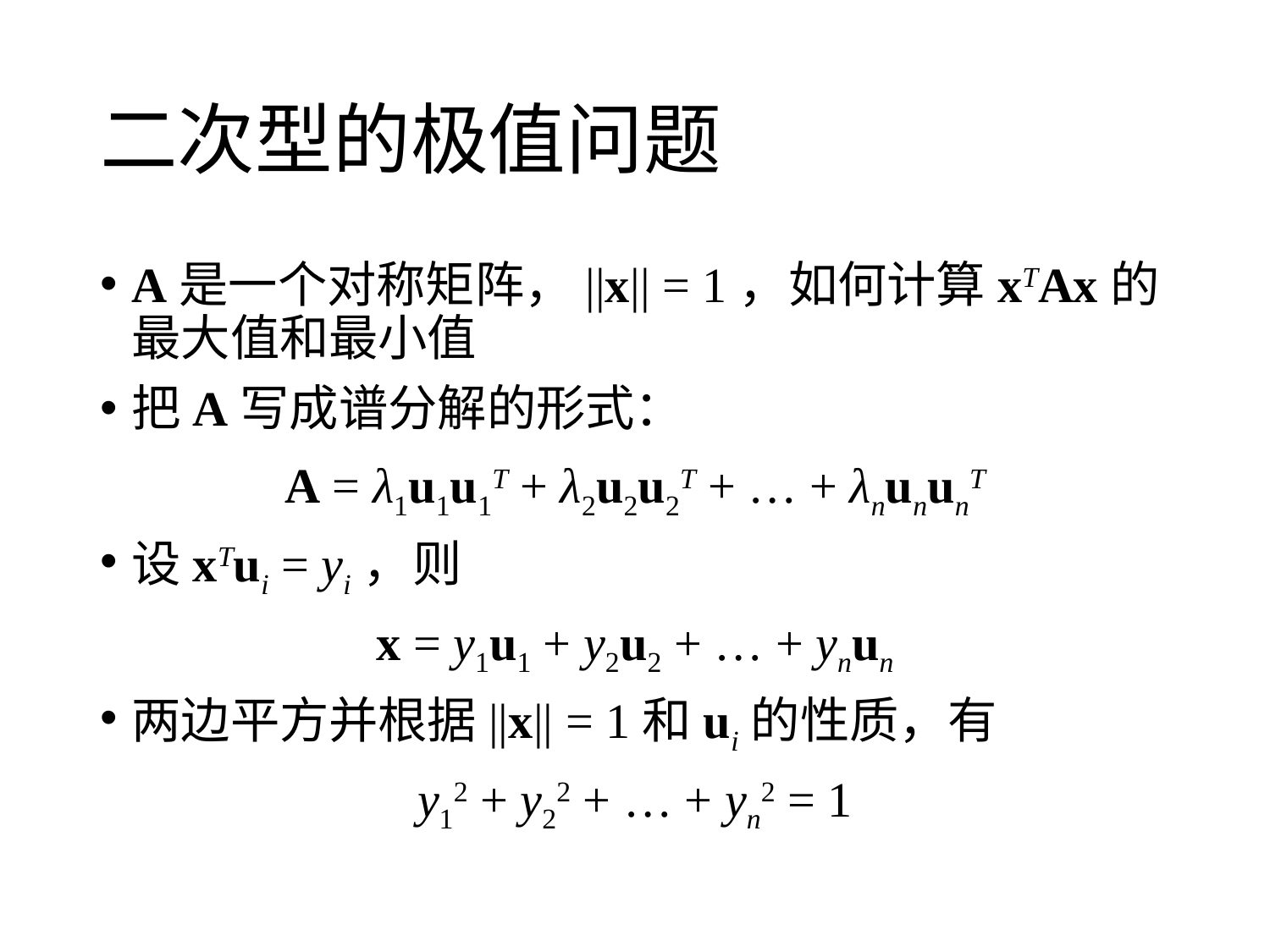

# 二次型的极值问题
A是一个对称矩阵，||x|| = 1，如何计算xTAx的最大值和最小值
把A写成谱分解的形式：
A = λ1u1u1T + λ2u2u2T + … + λnununT
设xTui = yi，则
x = y1u1 + y2u2 + … + ynun
两边平方并根据||x|| = 1和ui的性质，有
y12 + y22 + … + yn2 = 1